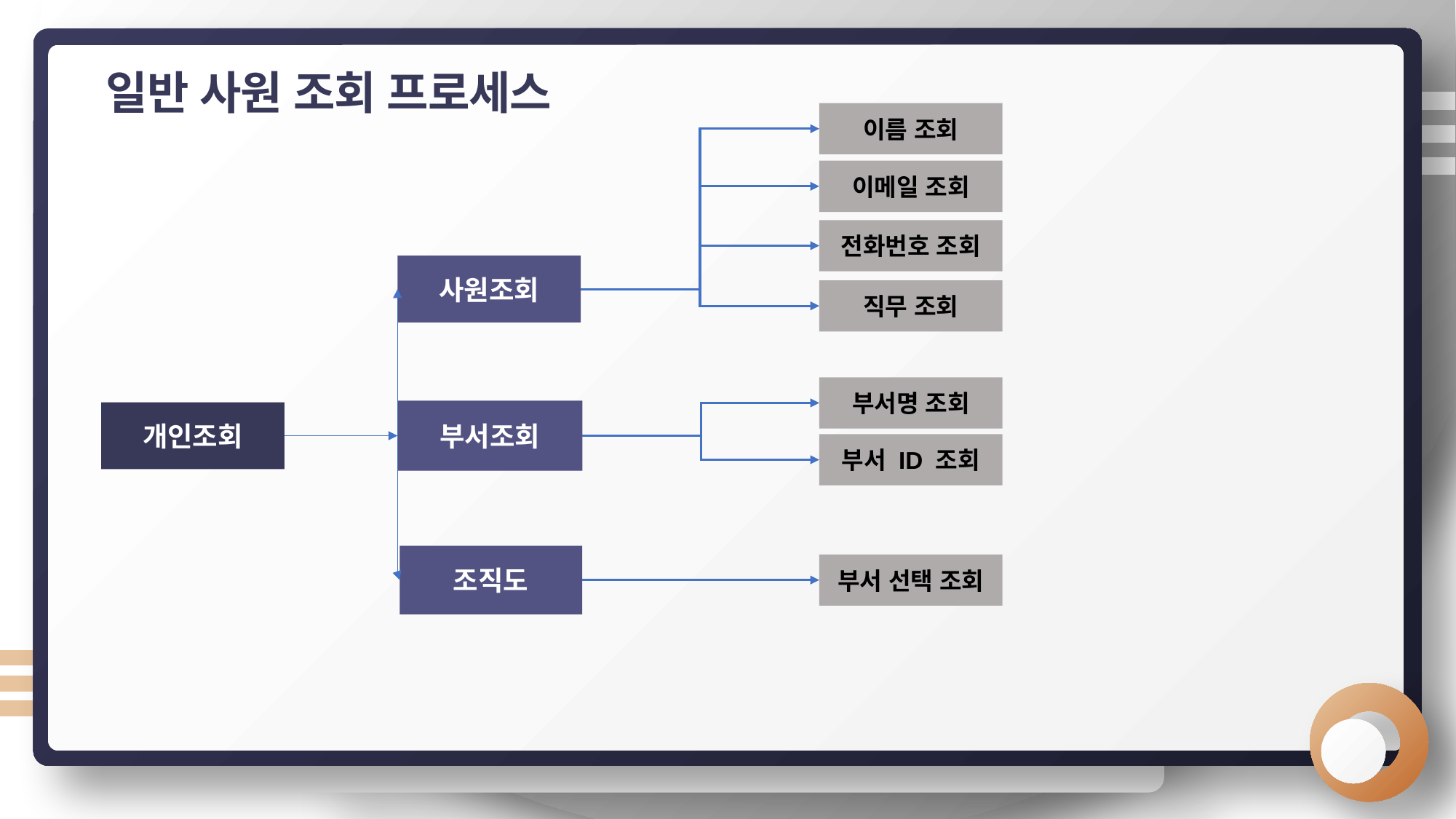

일반 사원 조회 프로세스
이름 조회
이메일 조회
전화번호 조회
사원조회
직무 조회
부서명 조회
부서조회
개인조회
부서 ID 조회
조직도
부서 선택 조회